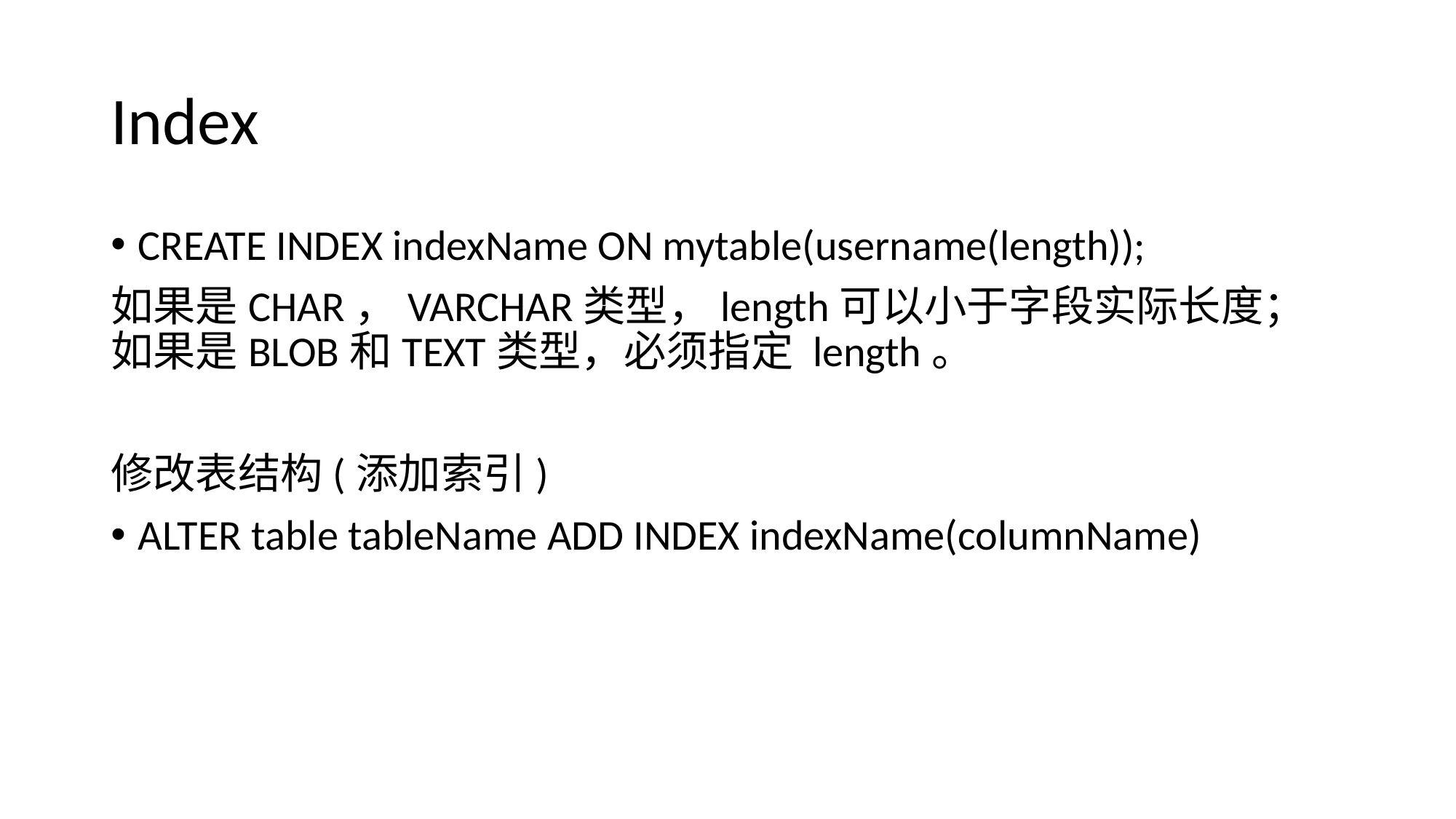

# Index
CREATE INDEX indexName ON mytable(username(length));
如果是CHAR，VARCHAR类型，length可以小于字段实际长度；如果是BLOB和TEXT类型，必须指定 length。

修改表结构(添加索引)
ALTER table tableName ADD INDEX indexName(columnName)